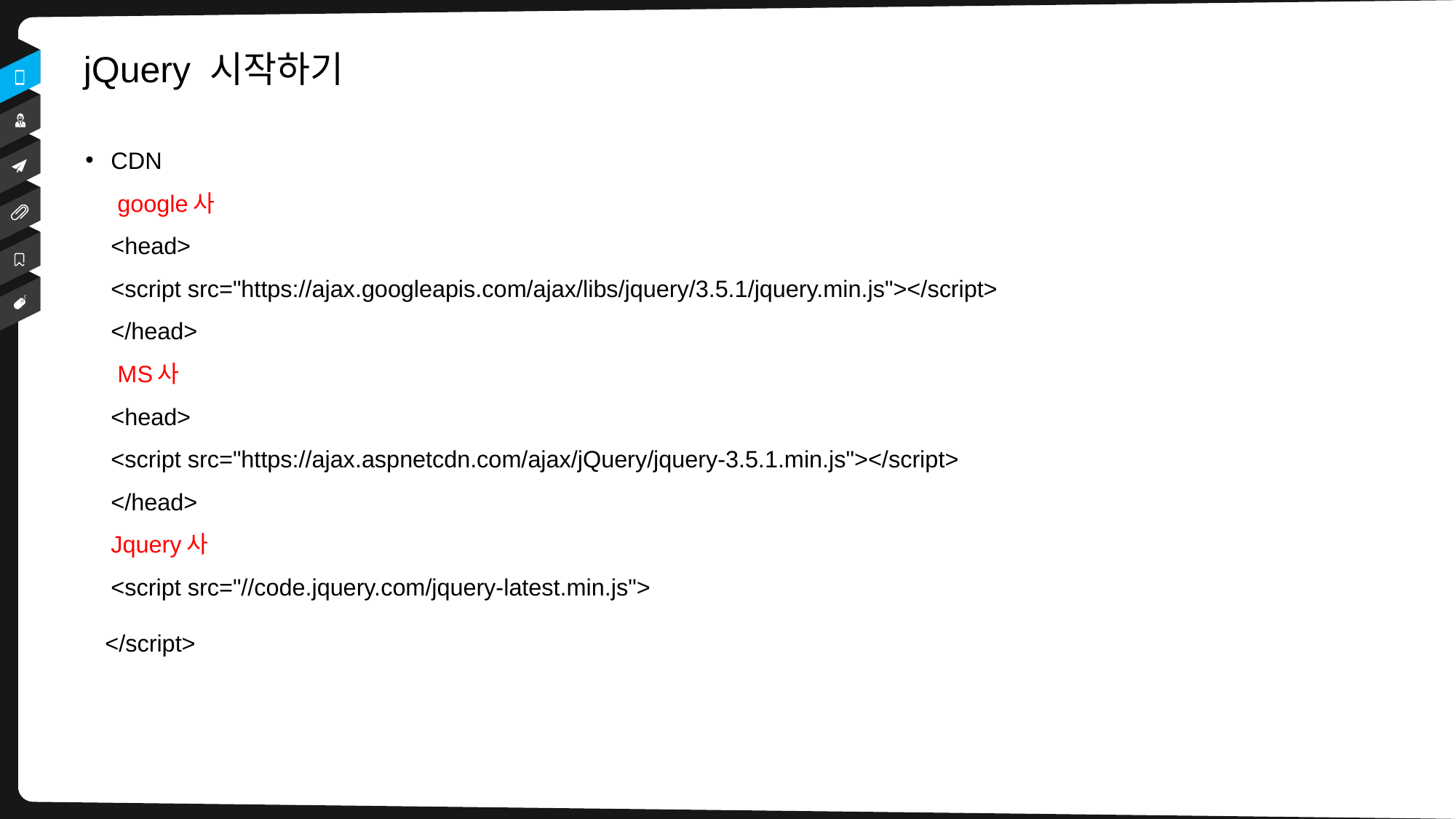

# jQuery 시작하기
CDN
 google사
<head>
<script src="https://ajax.googleapis.com/ajax/libs/jquery/3.5.1/jquery.min.js"></script>
</head>
 MS사
<head>
<script src="https://ajax.aspnetcdn.com/ajax/jQuery/jquery-3.5.1.min.js"></script>
</head>
Jquery사
<script src="//code.jquery.com/jquery-latest.min.js">
   </script>